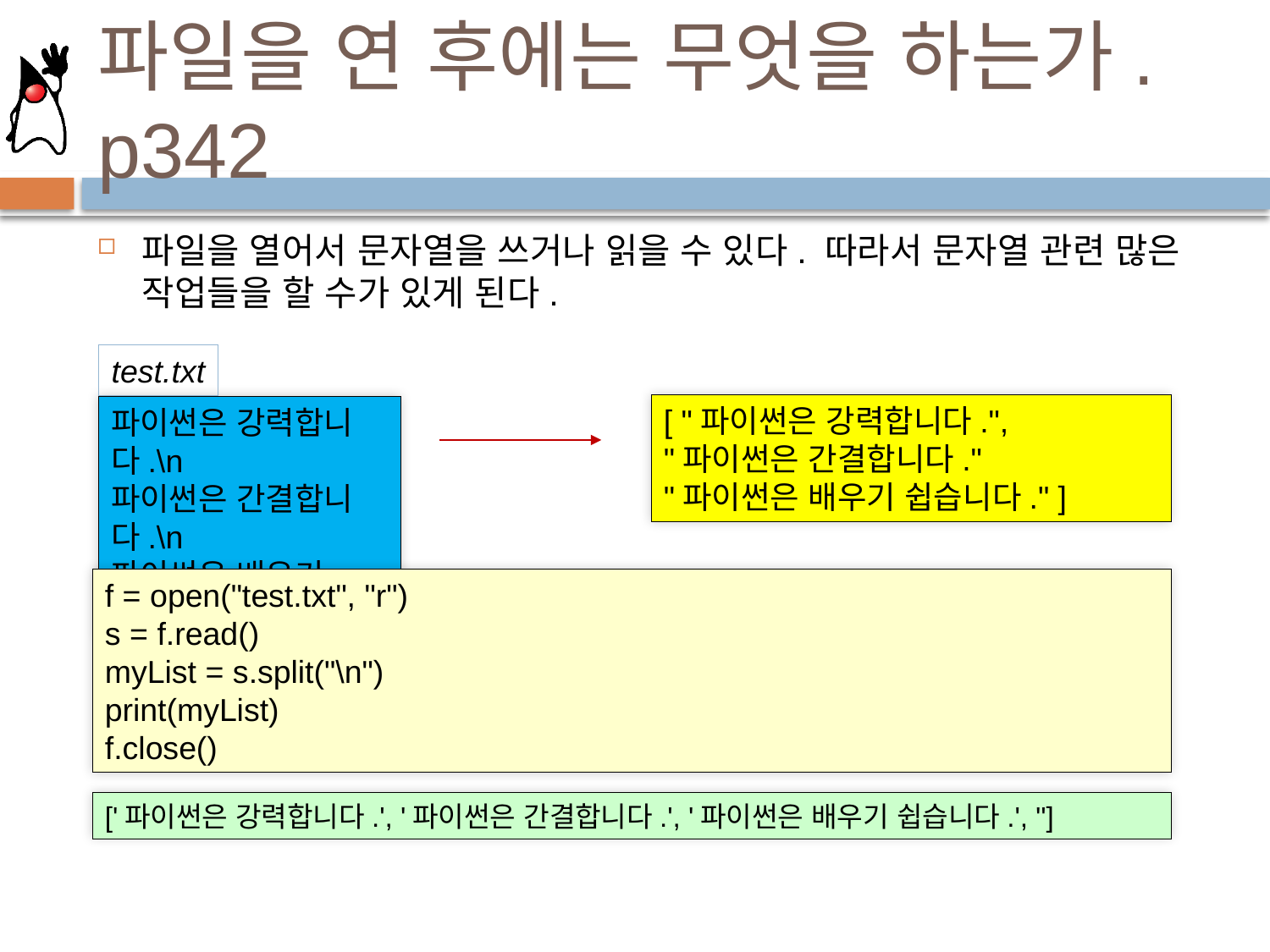

# 파일을 연 후에는 무엇을 하는가. p342
파일을 열어서 문자열을 쓰거나 읽을 수 있다. 따라서 문자열 관련 많은 작업들을 할 수가 있게 된다.

test.txt
[ "파이썬은 강력합니다.",
"파이썬은 간결합니다."
"파이썬은 배우기 쉽습니다." ]
파이썬은 강력합니다.\n
파이썬은 간결합니다.\n
파이썬은 배우기 쉽습니다.\n
f = open("test.txt", "r")
s = f.read()
myList = s.split("\n")
print(myList)
f.close()
['파이썬은 강력합니다.', '파이썬은 간결합니다.', '파이썬은 배우기 쉽습니다.', '']